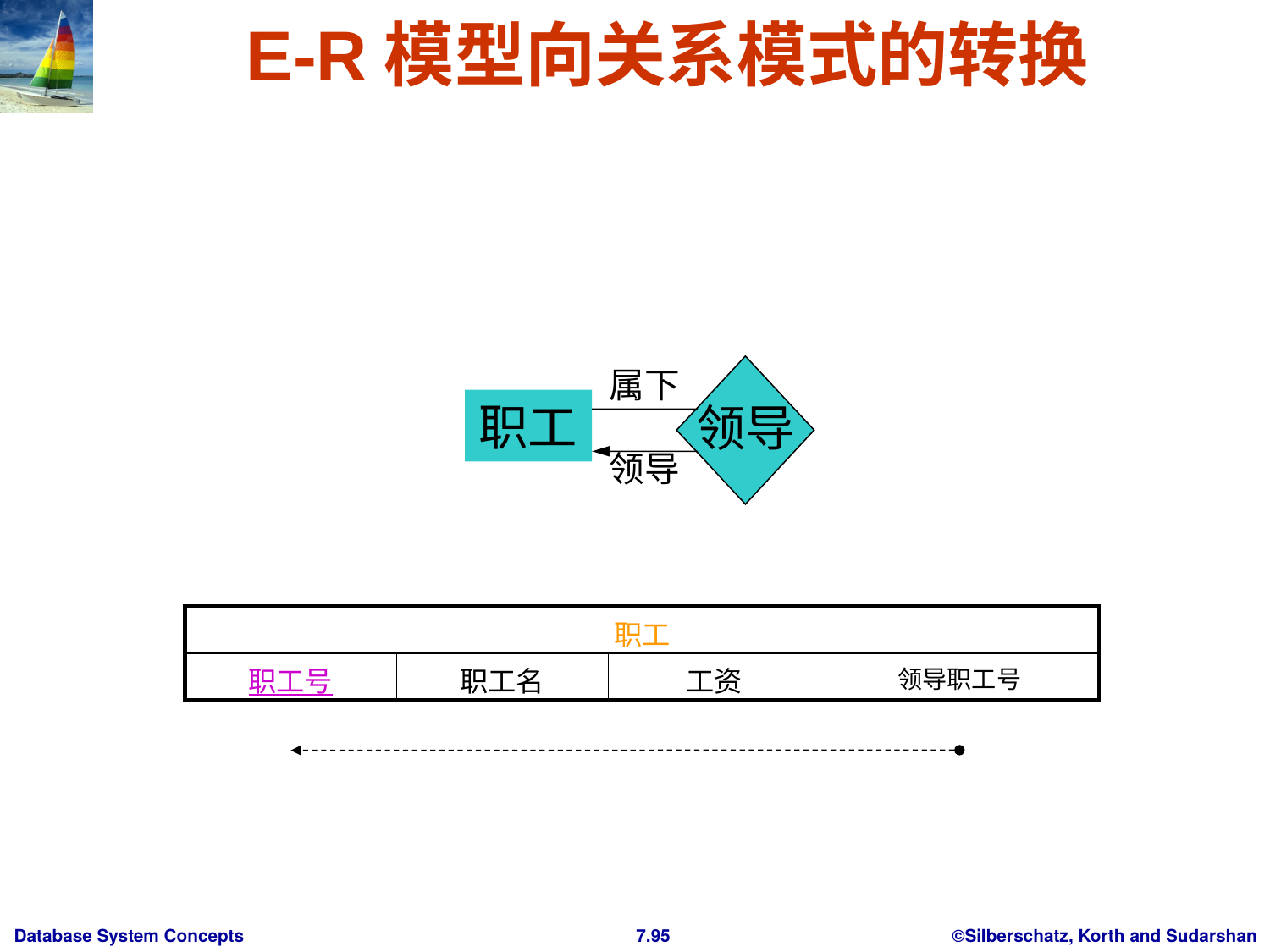

# E-R模型向关系模式的转换
属下
领导
职工

领导

| 职工 |  |  |  |
| --- | --- | --- | --- |
| 职工号 | 职工名 | 工资 | 领导职工号 |